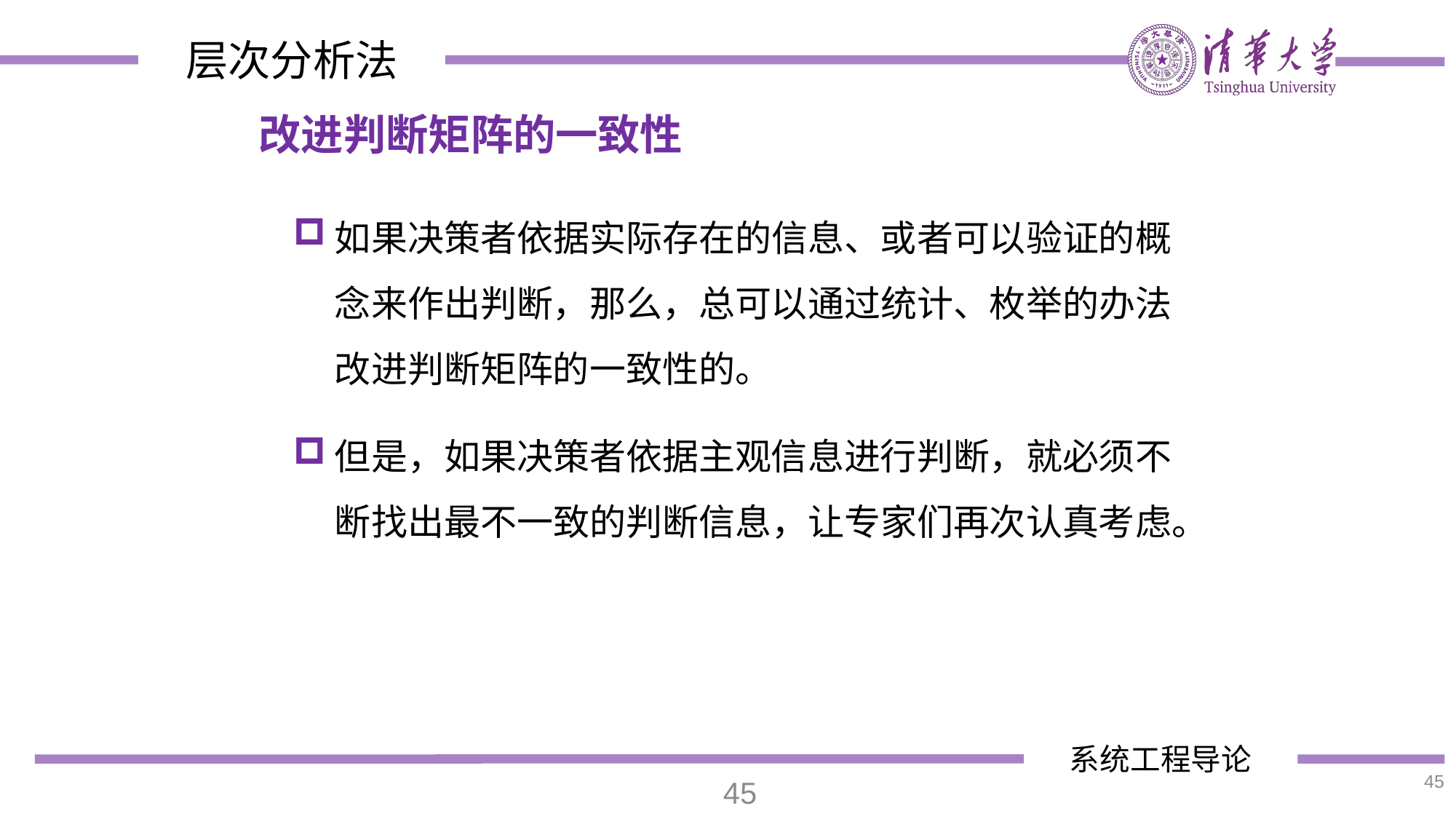

改进判断矩阵的一致性
如果决策者依据实际存在的信息、或者可以验证的概念来作出判断，那么，总可以通过统计、枚举的办法改进判断矩阵的一致性的。
但是，如果决策者依据主观信息进行判断，就必须不断找出最不一致的判断信息，让专家们再次认真考虑。
45